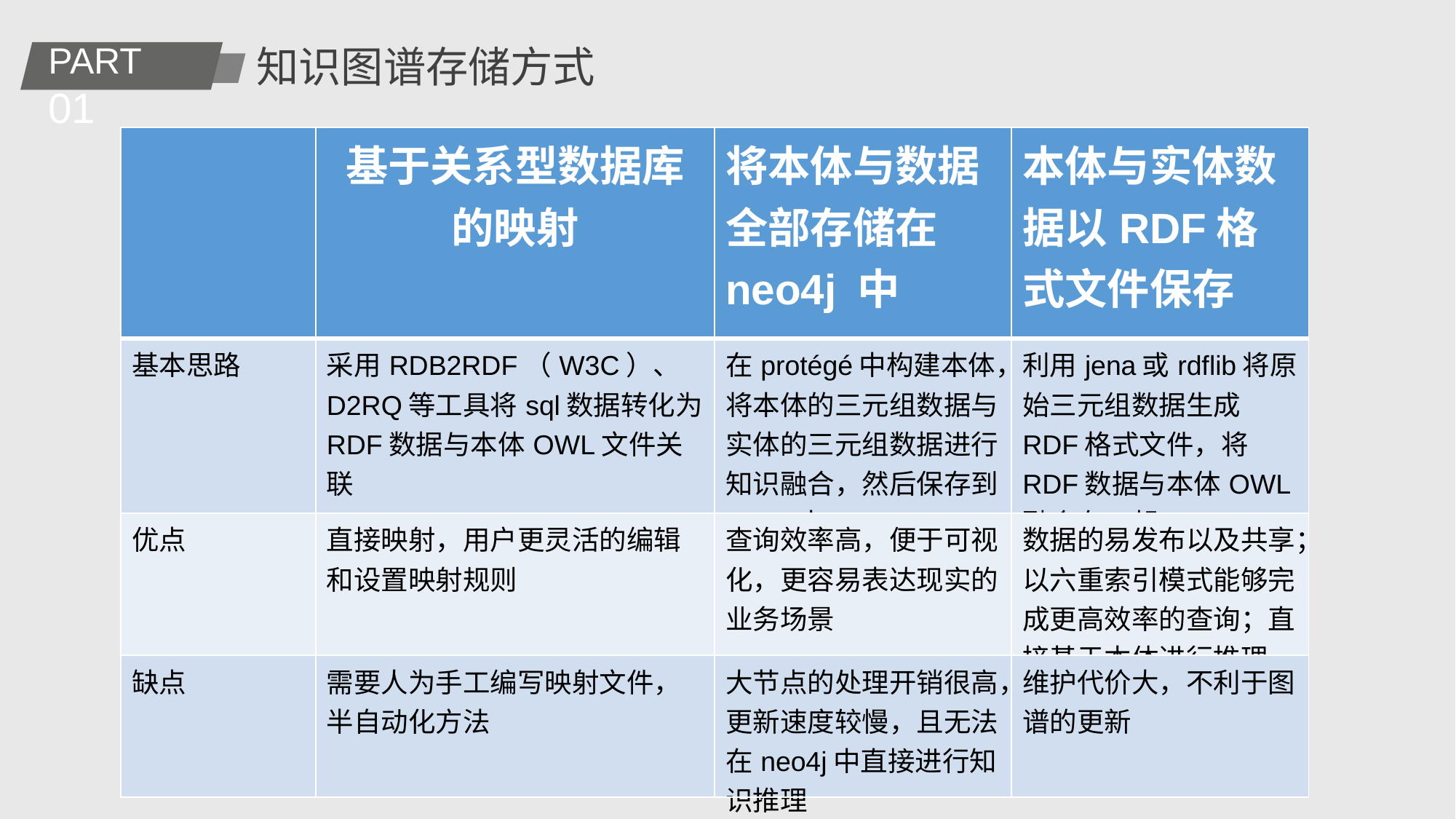

PART 01
知识图谱存储方式

|  | 基于关系型数据库的映射 | 将本体与数据全部存储在neo4j 中 | 本体与实体数据以RDF格式文件保存 |
| --- | --- | --- | --- |
| 基本思路 | 采用RDB2RDF（W3C）、D2RQ等工具将sql数据转化为RDF数据与本体OWL文件关联 | 在protégé中构建本体，将本体的三元组数据与实体的三元组数据进行知识融合，然后保存到neo4j中 | 利用jena或rdflib将原始三元组数据生成RDF格式文件，将RDF数据与本体OWL融合在一起 |
| 优点 | 直接映射，用户更灵活的编辑和设置映射规则 | 查询效率高，便于可视化，更容易表达现实的业务场景 | 数据的易发布以及共享；以六重索引模式能够完成更高效率的查询；直接基于本体进行推理 |
| 缺点 | 需要人为手工编写映射文件，半自动化方法 | 大节点的处理开销很高，更新速度较慢，且无法在neo4j中直接进行知识推理 | 维护代价大，不利于图谱的更新 |